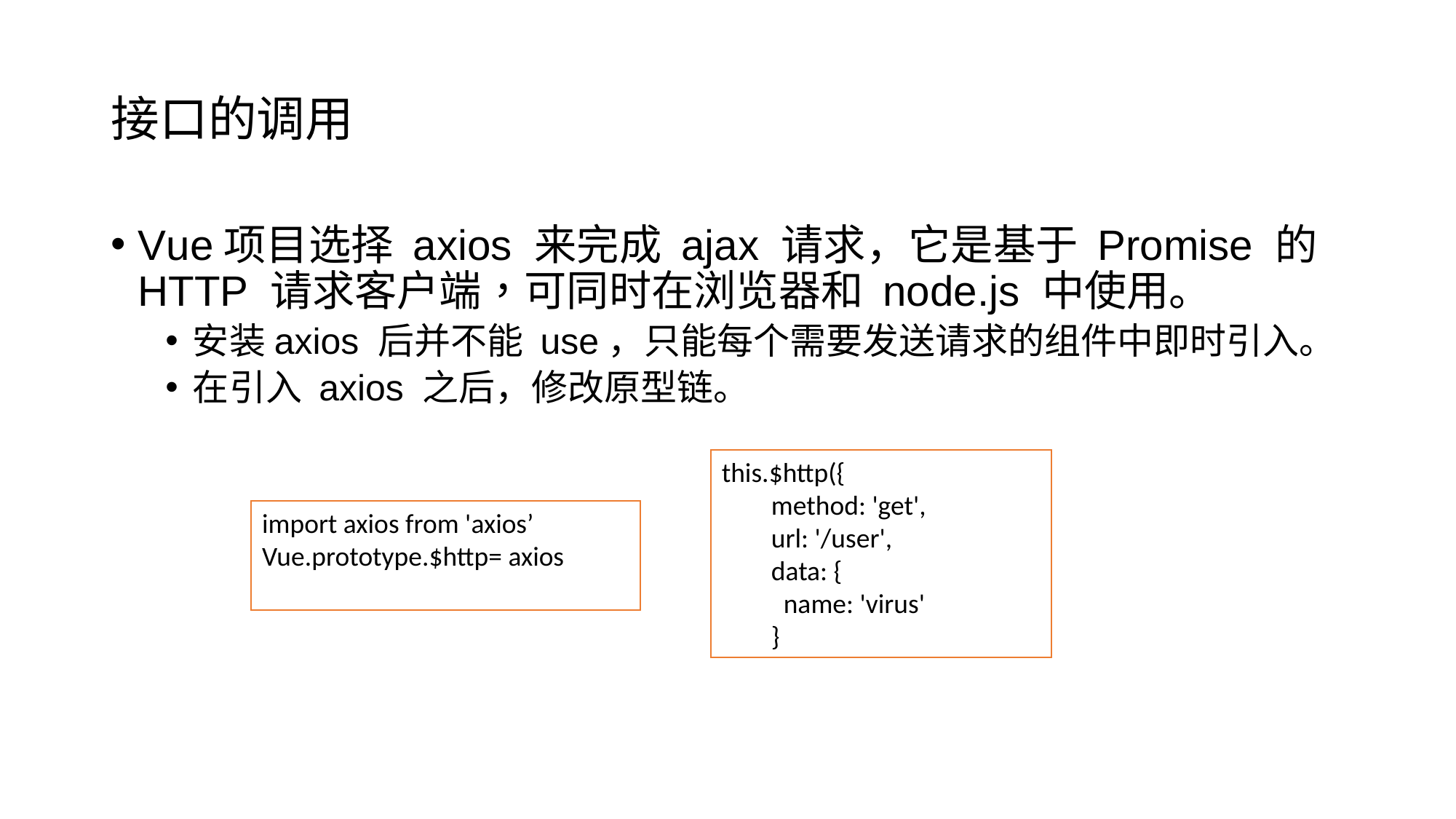

# 接口的调用
Vue项目选择 axios 来完成 ajax 请求，它是基于 Promise 的 HTTP 请求客户端，可同时在浏览器和 node.js 中使用。
安装axios 后并不能 use，只能每个需要发送请求的组件中即时引入。
在引入 axios 之后，修改原型链。

this.$http({
        method: 'get',
        url: '/user',
        data: {
          name: 'virus'
        }
import axios from 'axios’
Vue.prototype.$http= axios